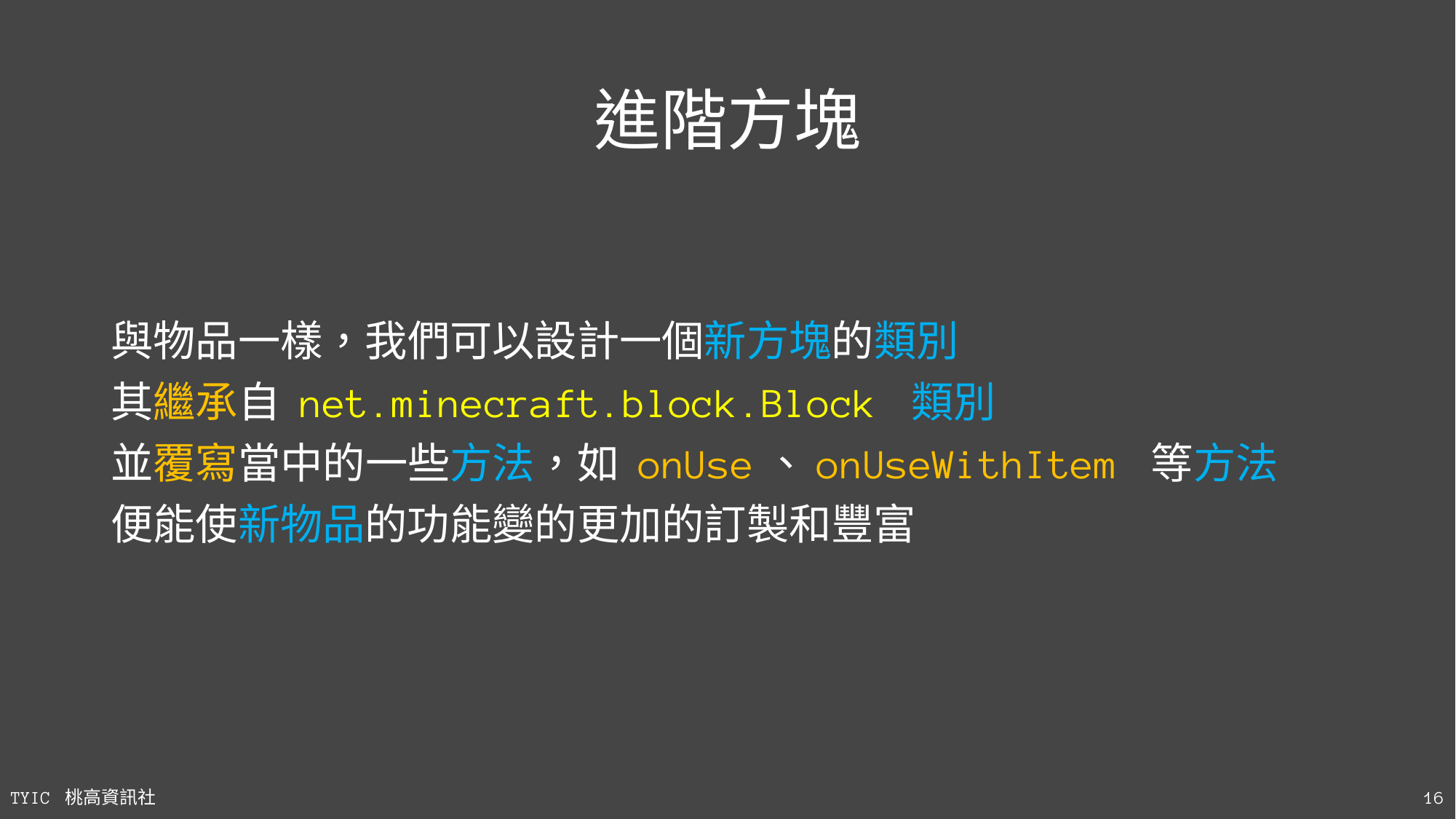

# 進階方塊
與物品一樣，我們可以設計一個新方塊的類別
其繼承自 net.minecraft.block.Block 類別
並覆寫當中的一些方法，如 onUse、onUseWithItem 等方法
便能使新物品的功能變的更加的訂製和豐富